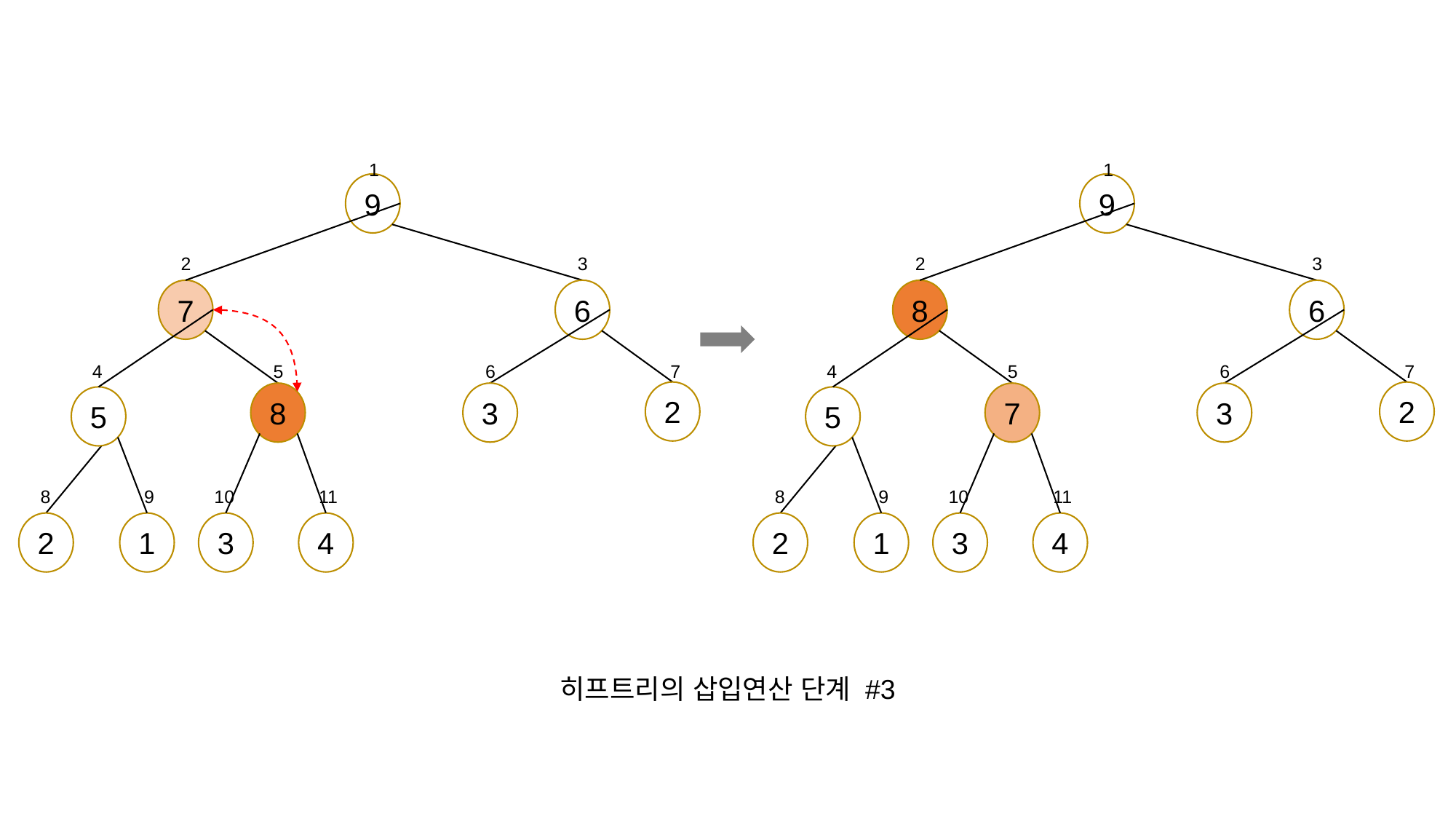

1
1
9
9
2
3
2
3
7
6
8
6

4
5
6
7
4
5
6
7
2
2
8
3
7
3
5
5
8
9
10
11
8
9
10
11
2
1
4
2
1
4
3
3
히프트리의 삽입연산 단계 #3